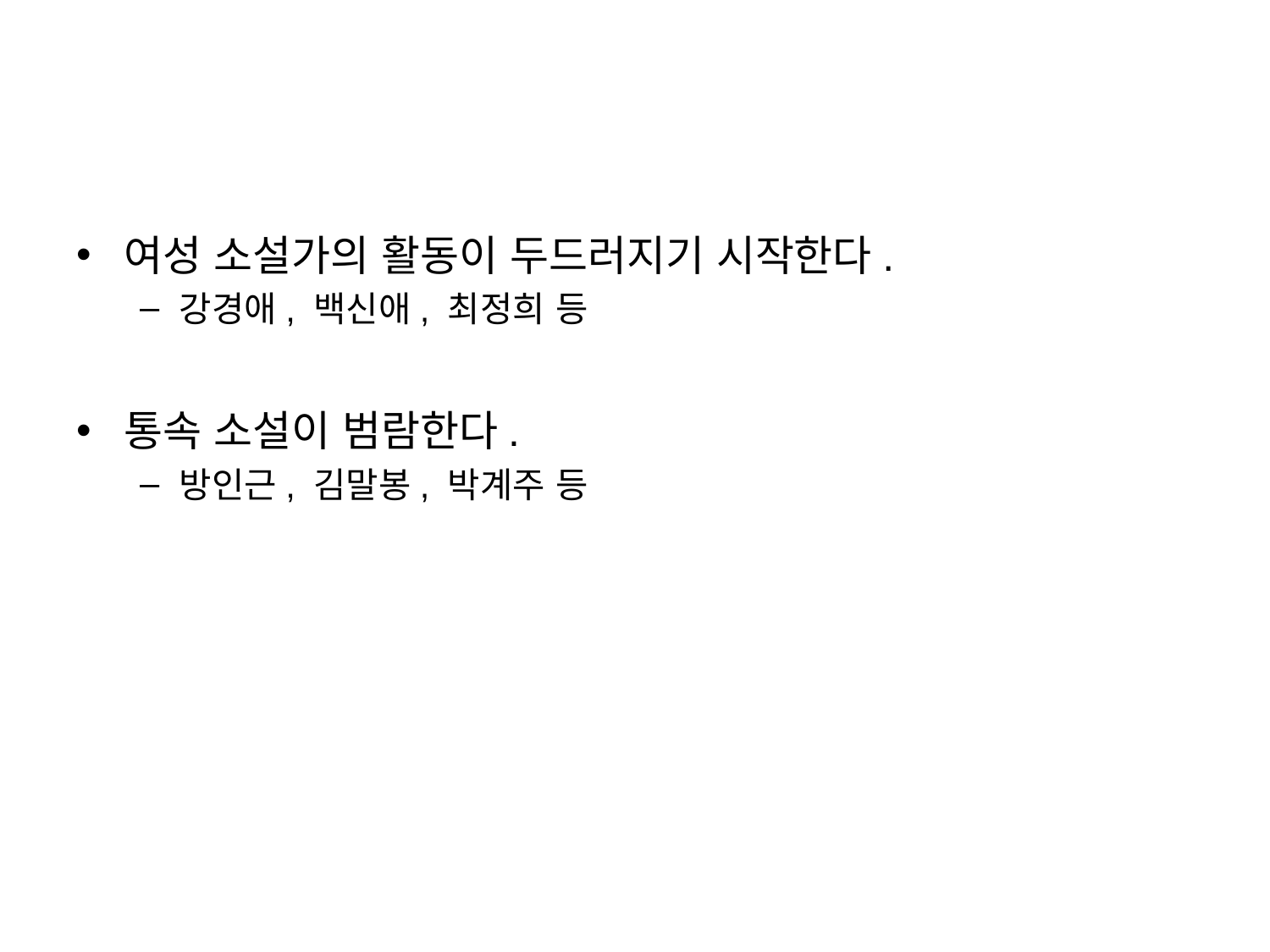

여성 소설가의 활동이 두드러지기 시작한다.
강경애, 백신애, 최정희 등

통속 소설이 범람한다.
방인근, 김말봉, 박계주 등